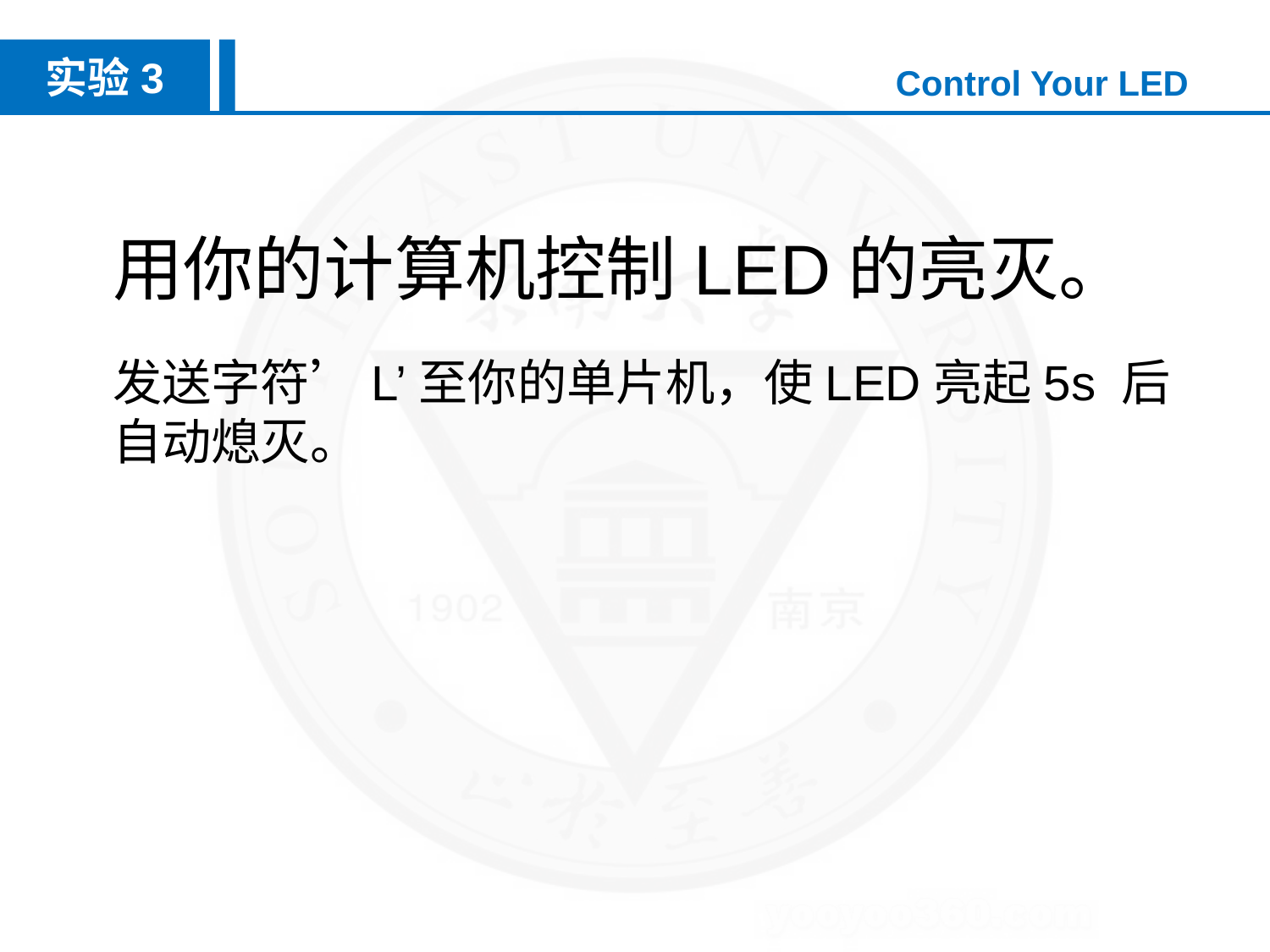

实验3

Control Your LED
用你的计算机控制LED的亮灭。

发送字符’L’至你的单片机，使LED亮起5s 后
自动熄灭。